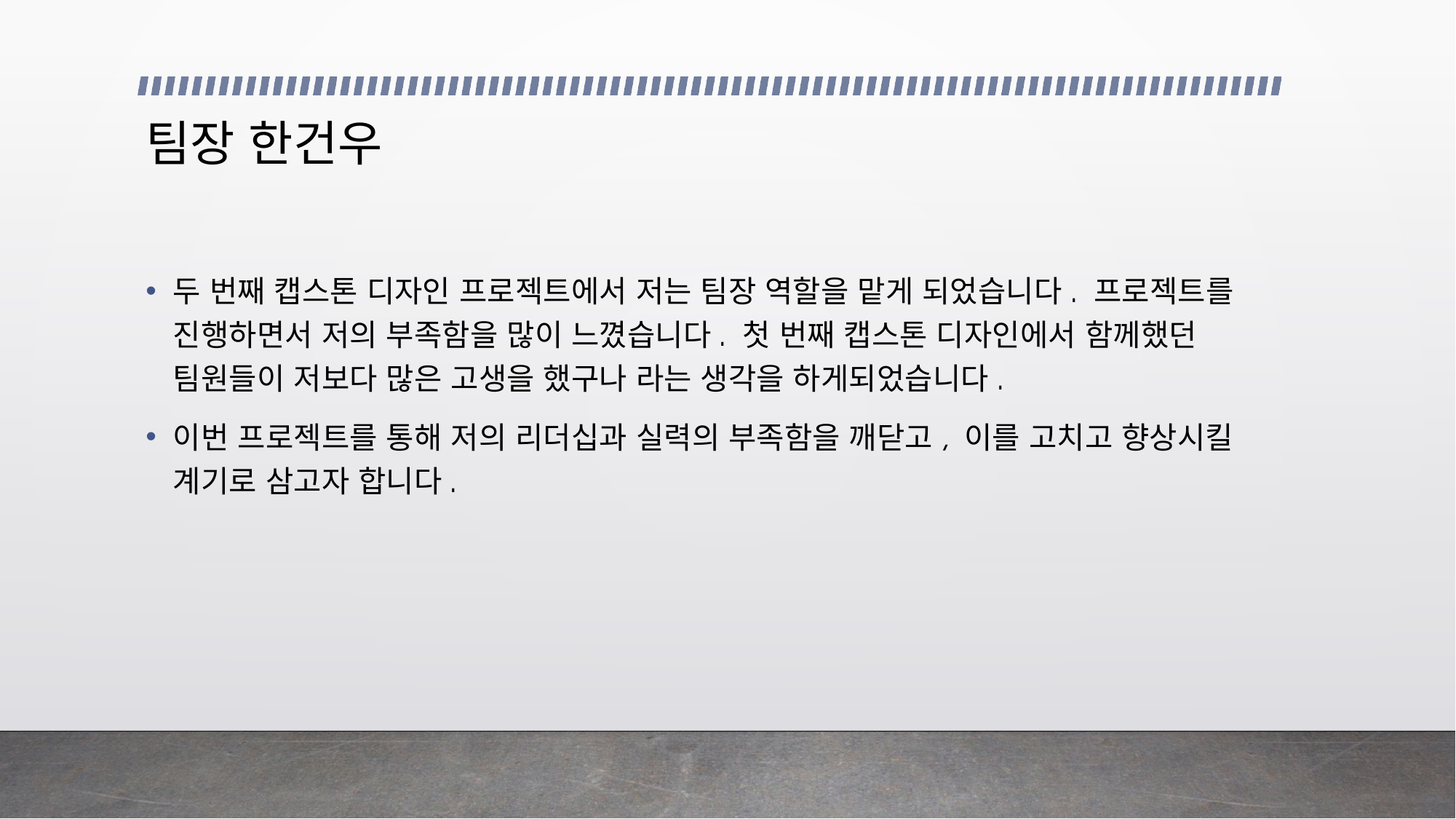

# 팀장 한건우
두 번째 캡스톤 디자인 프로젝트에서 저는 팀장 역할을 맡게 되었습니다. 프로젝트를 진행하면서 저의 부족함을 많이 느꼈습니다. 첫 번째 캡스톤 디자인에서 함께했던 팀원들이 저보다 많은 고생을 했구나 라는 생각을 하게되었습니다.
이번 프로젝트를 통해 저의 리더십과 실력의 부족함을 깨닫고, 이를 고치고 향상시킬 계기로 삼고자 합니다.